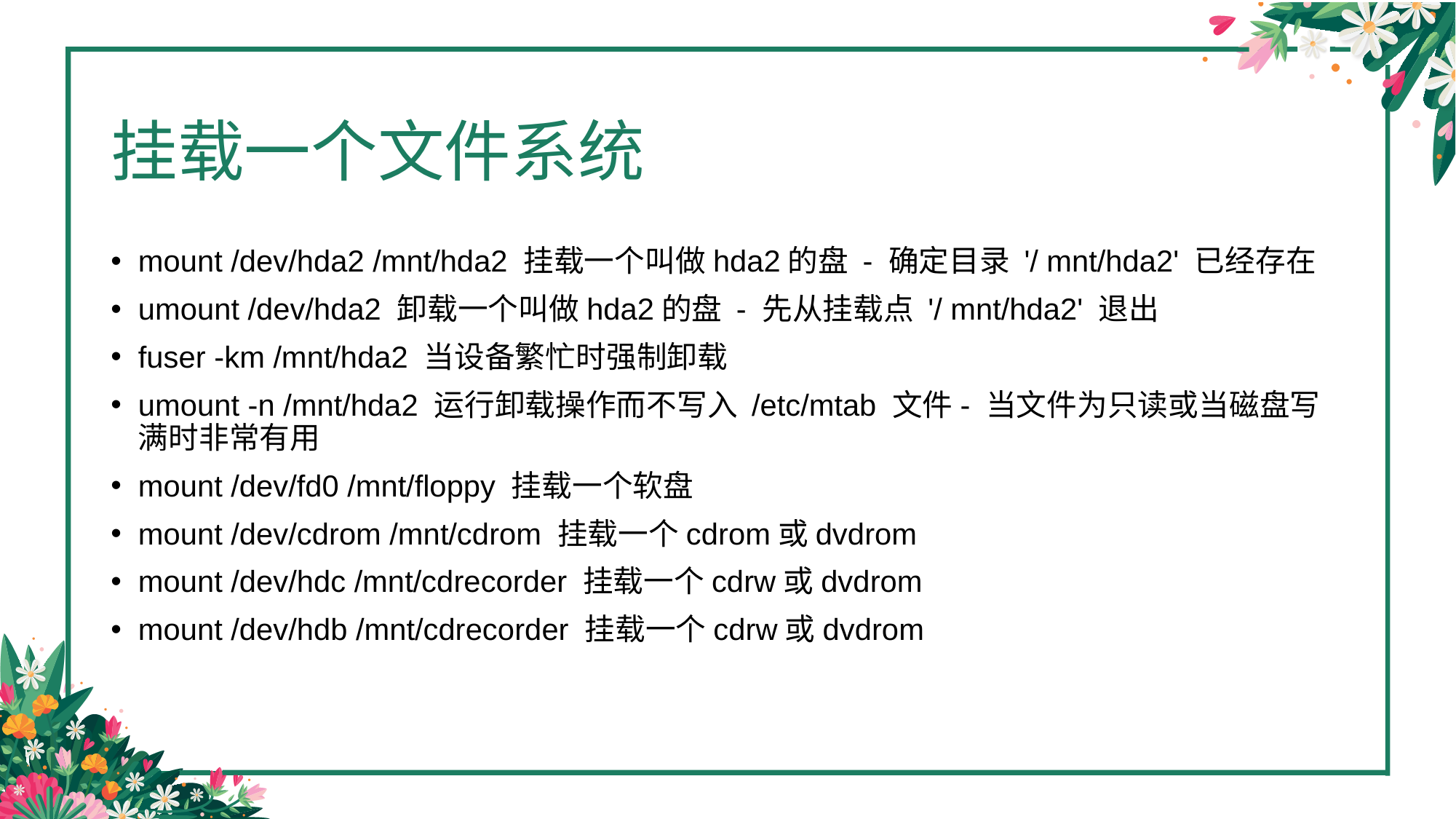

# 挂载一个文件系统
mount /dev/hda2 /mnt/hda2 挂载一个叫做hda2的盘 - 确定目录 '/ mnt/hda2' 已经存在
umount /dev/hda2 卸载一个叫做hda2的盘 - 先从挂载点 '/ mnt/hda2' 退出
fuser -km /mnt/hda2 当设备繁忙时强制卸载
umount -n /mnt/hda2 运行卸载操作而不写入 /etc/mtab 文件- 当文件为只读或当磁盘写满时非常有用
mount /dev/fd0 /mnt/floppy 挂载一个软盘
mount /dev/cdrom /mnt/cdrom 挂载一个cdrom或dvdrom
mount /dev/hdc /mnt/cdrecorder 挂载一个cdrw或dvdrom
mount /dev/hdb /mnt/cdrecorder 挂载一个cdrw或dvdrom